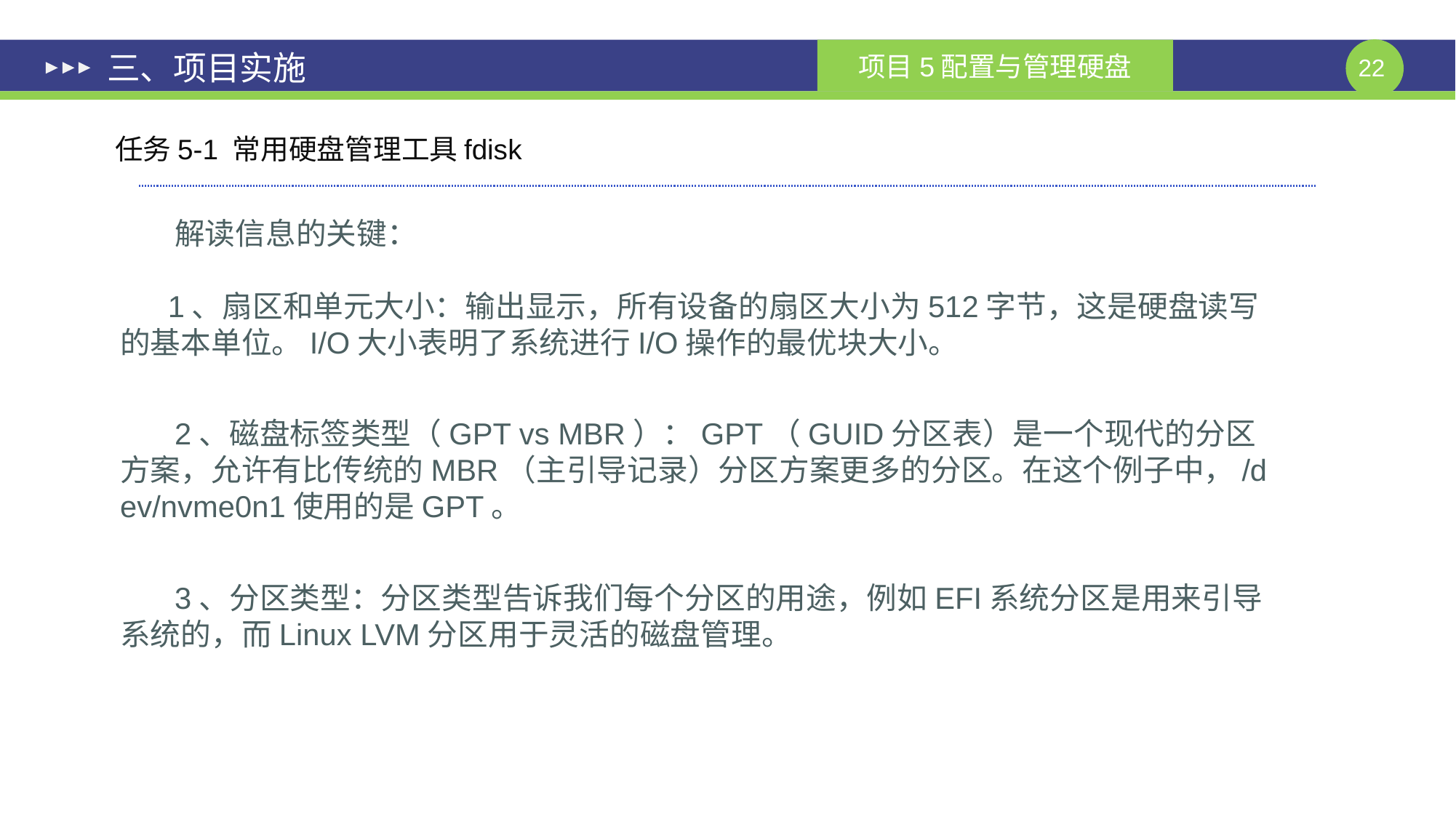

# 三、项目实施
任务5-1 常用硬盘管理工具fdisk

解读信息的关键：
      1、扇区和单元大小：输出显示，所有设备的扇区大小为512字节，这是硬盘读写的基本单位。I/O大小表明了系统进行I/O操作的最优块大小。

2、磁盘标签类型（GPT vs MBR）：GPT（GUID分区表）是一个现代的分区方案，允许有比传统的MBR（主引导记录）分区方案更多的分区。在这个例子中，/dev/nvme0n1使用的是GPT。

3、分区类型：分区类型告诉我们每个分区的用途，例如EFI系统分区是用来引导系统的，而Linux LVM分区用于灵活的磁盘管理。